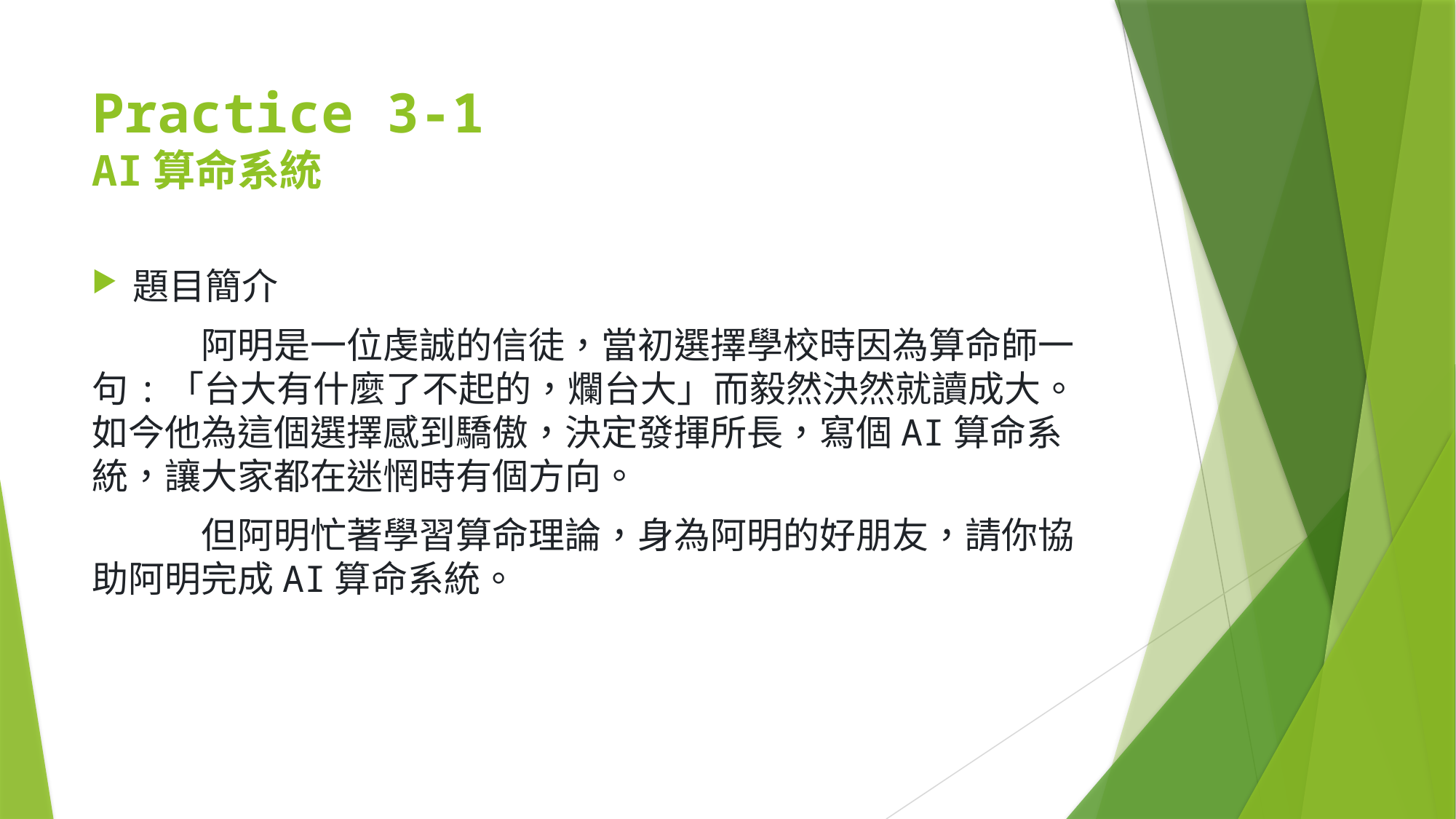

# Practice 3-1 AI算命系統
題目簡介
	阿明是一位虔誠的信徒，當初選擇學校時因為算命師一句:「台大有什麼了不起的，爛台大」而毅然決然就讀成大。如今他為這個選擇感到驕傲，決定發揮所長，寫個AI算命系統，讓大家都在迷惘時有個方向。
	但阿明忙著學習算命理論，身為阿明的好朋友，請你協助阿明完成AI算命系統。